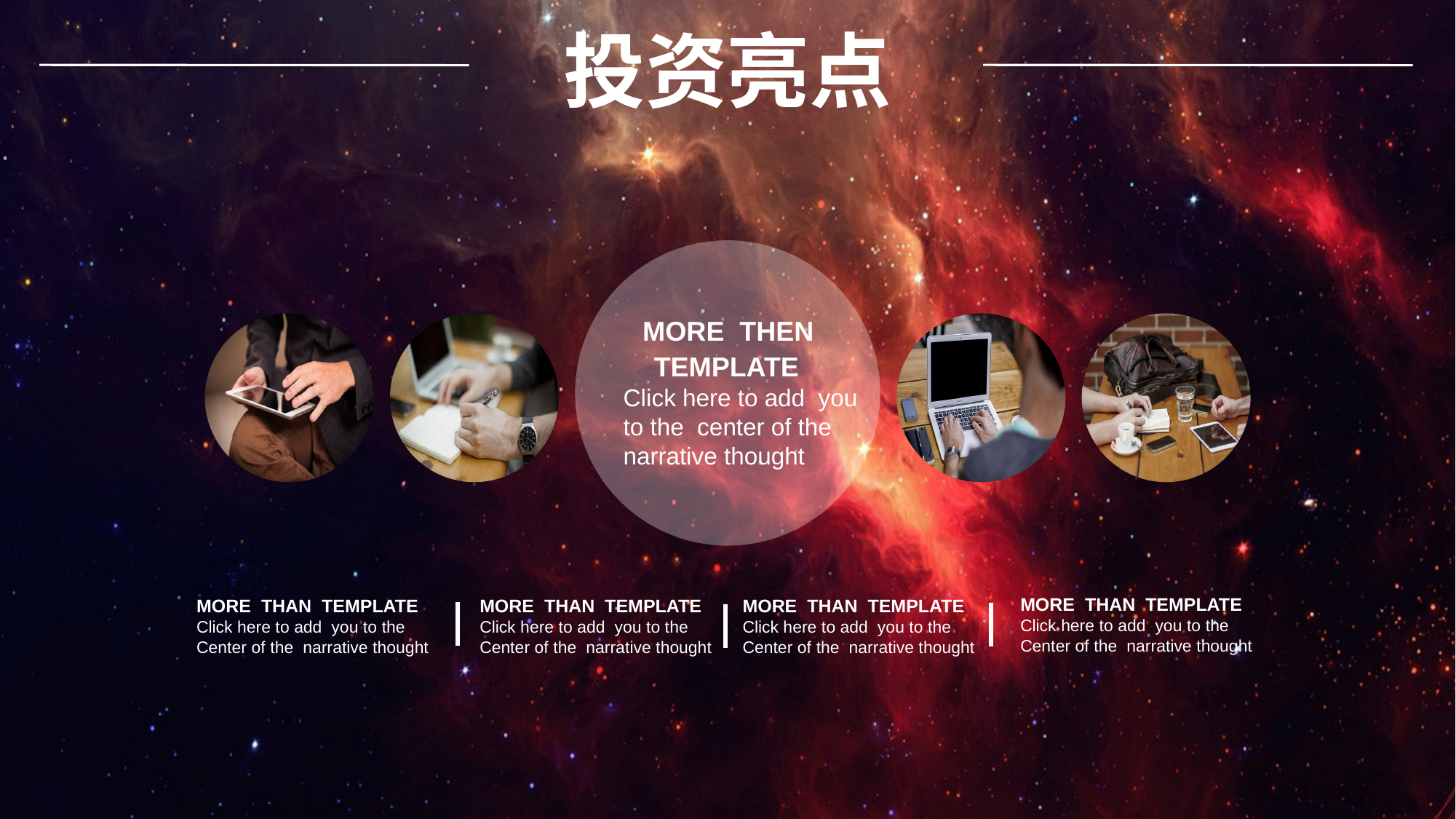

投资亮点

  MORE  THEN
    TEMPLATE
Click here to add  you
to the  center of the
narrative thought

MORE  THAN  TEMPLATE
Click here to add  you to the
Center of the  narrative thought

MORE  THAN  TEMPLATE
Click here to add  you to the
Center of the  narrative thought

MORE  THAN  TEMPLATE
Click here to add  you to the
Center of the  narrative thought

MORE  THAN  TEMPLATE
Click here to add  you to the
Center of the  narrative thought